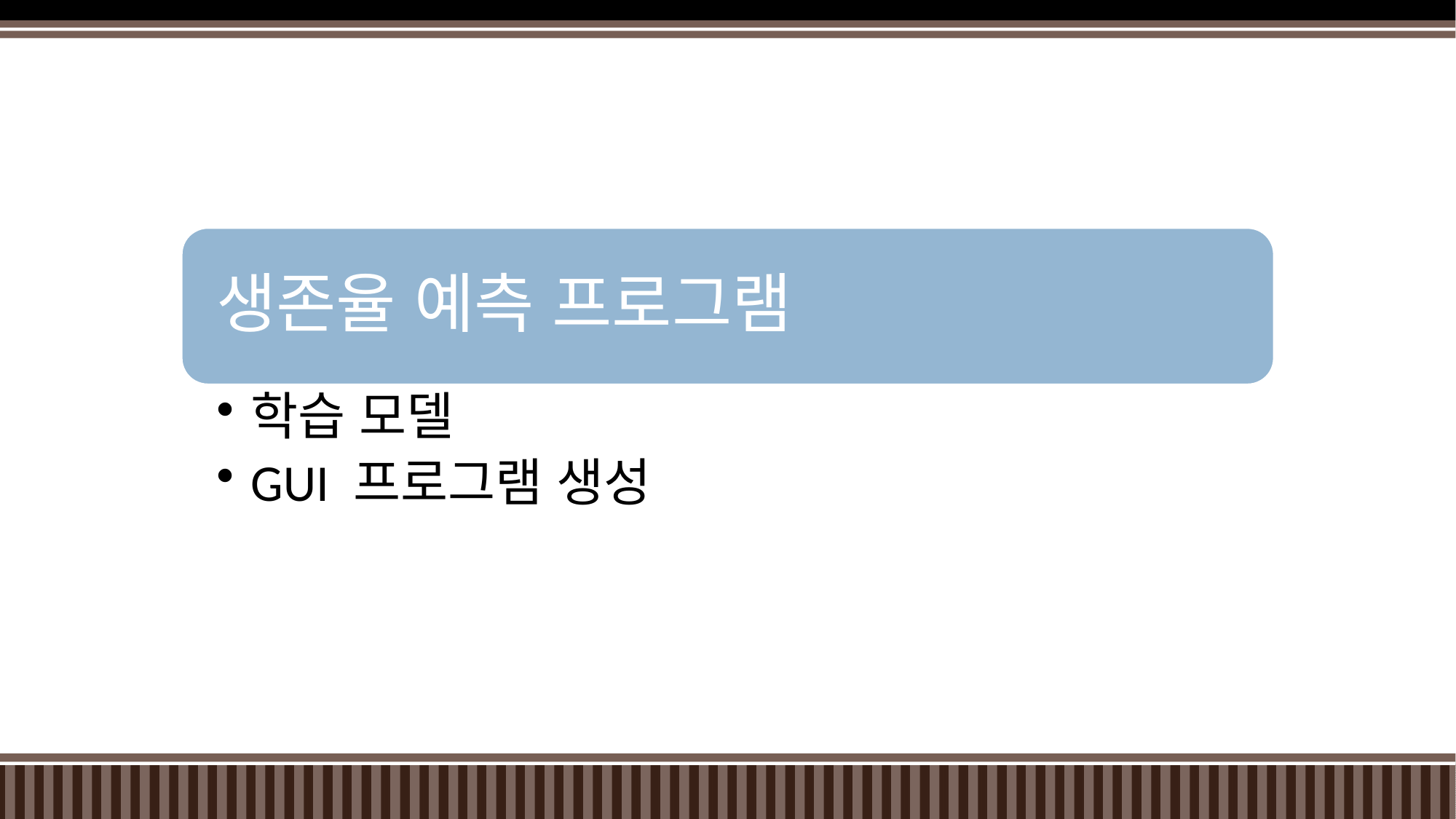

생존율 예측 프로그램
학습 모델
GUI 프로그램 생성